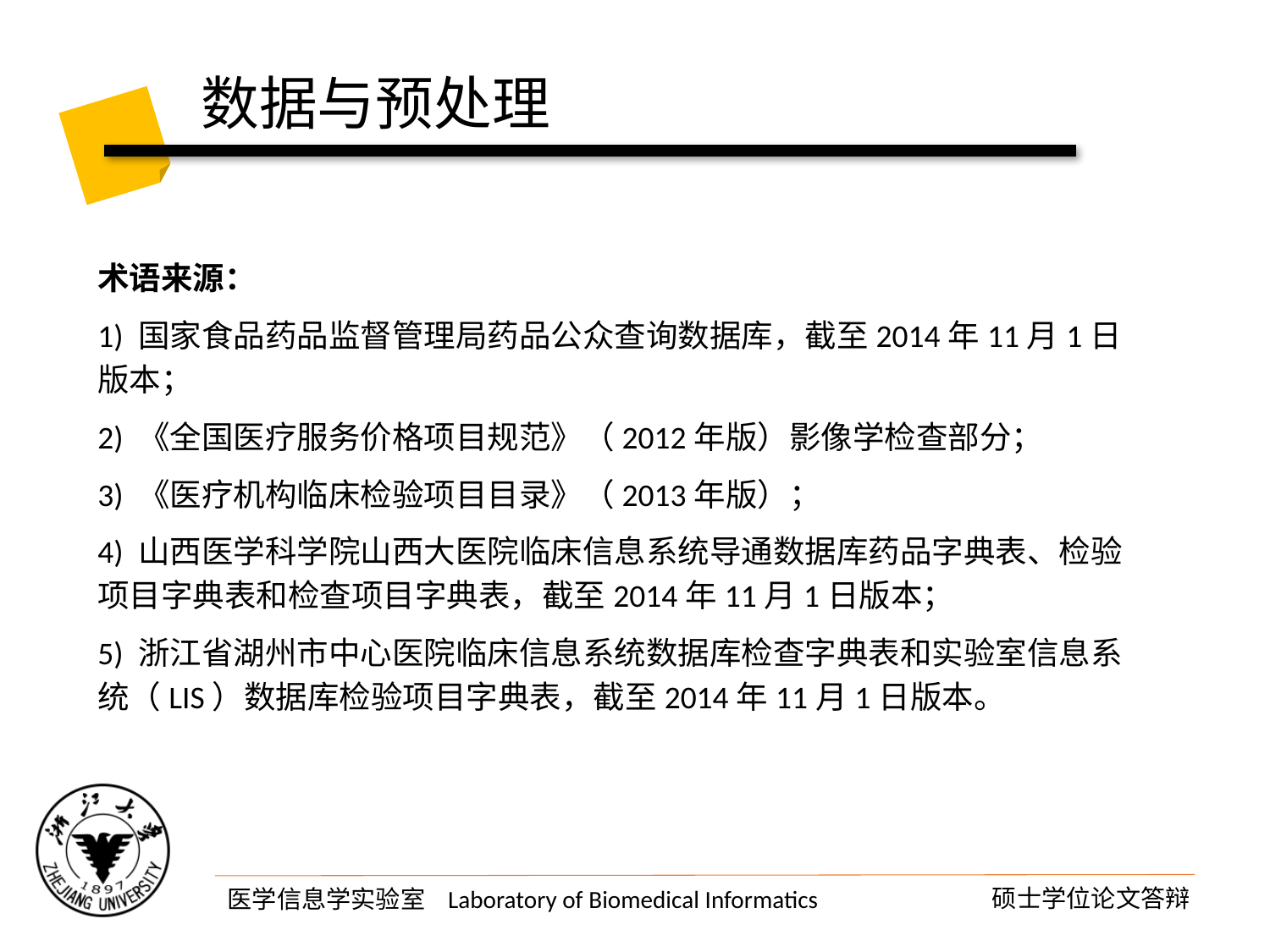

# 数据与预处理
术语来源：
1) 国家食品药品监督管理局药品公众查询数据库，截至2014年11月1日版本；
2) 《全国医疗服务价格项目规范》（2012年版）影像学检查部分；
3) 《医疗机构临床检验项目目录》（2013年版）；
4) 山西医学科学院山西大医院临床信息系统导通数据库药品字典表、检验项目字典表和检查项目字典表，截至2014年11月1日版本；
5) 浙江省湖州市中心医院临床信息系统数据库检查字典表和实验室信息系统（LIS）数据库检验项目字典表，截至2014年11月1日版本。